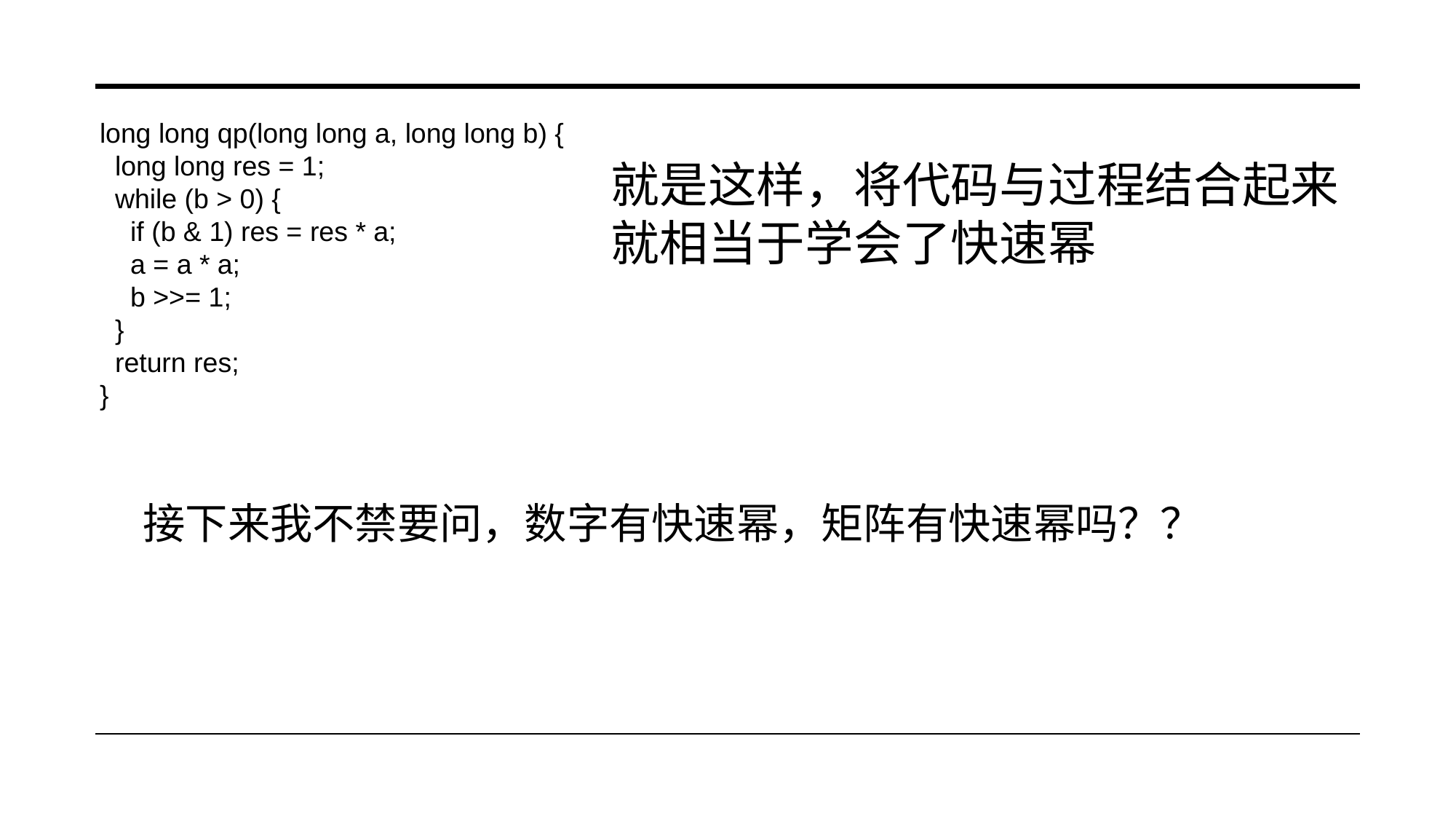

long long qp(long long a, long long b) {
  long long res = 1;
  while (b > 0) {
    if (b & 1) res = res * a;
    a = a * a;
    b >>= 1;
  }
  return res;
}
就是这样，将代码与过程结合起来
就相当于学会了快速幂
接下来我不禁要问，数字有快速幂，矩阵有快速幂吗？？